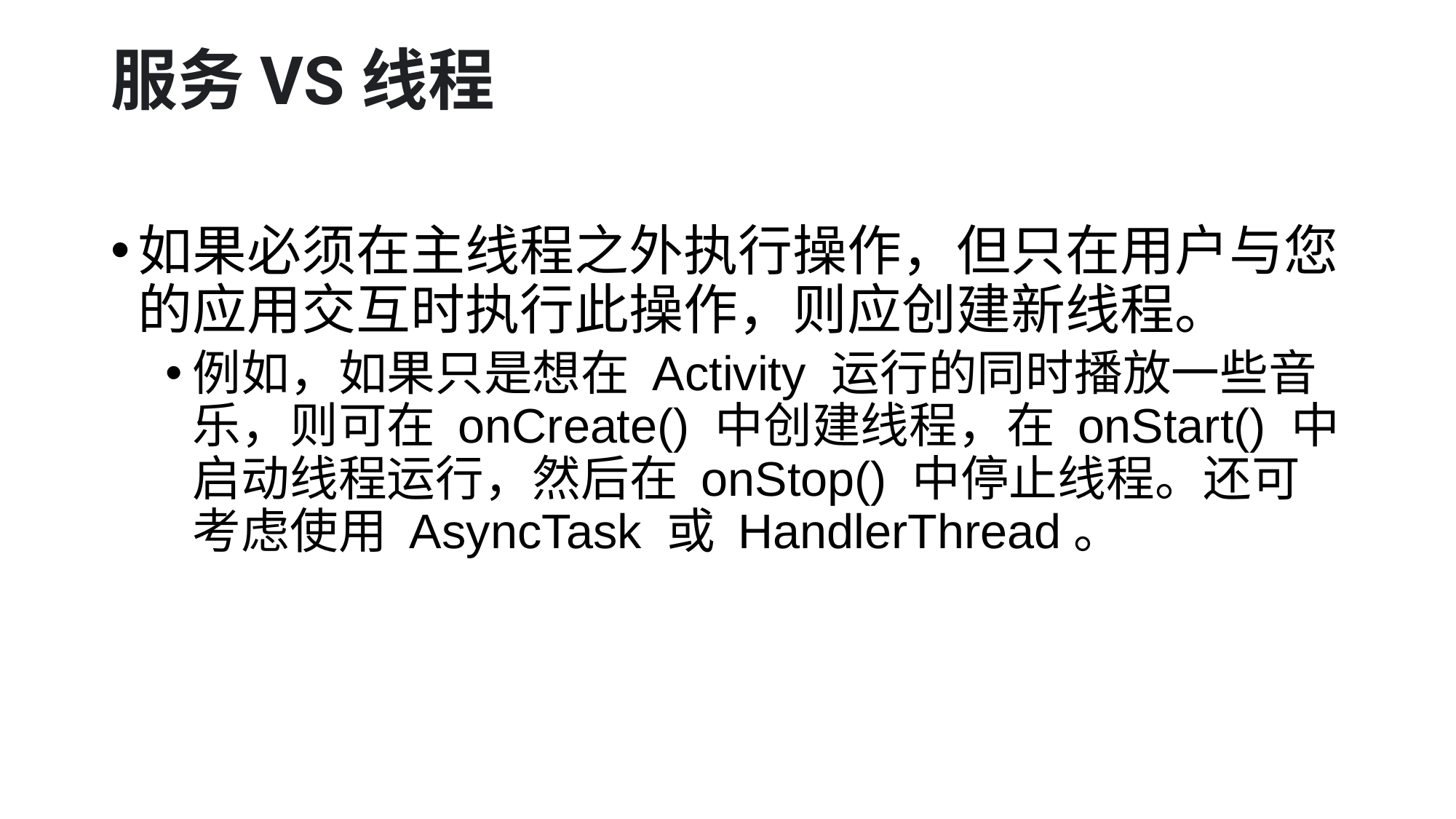

# 服务VS线程
如果必须在主线程之外执行操作，但只在用户与您的应用交互时执行此操作，则应创建新线程。
例如，如果只是想在 Activity 运行的同时播放一些音乐，则可在 onCreate() 中创建线程，在 onStart() 中启动线程运行，然后在 onStop() 中停止线程。还可考虑使用 AsyncTask 或 HandlerThread。